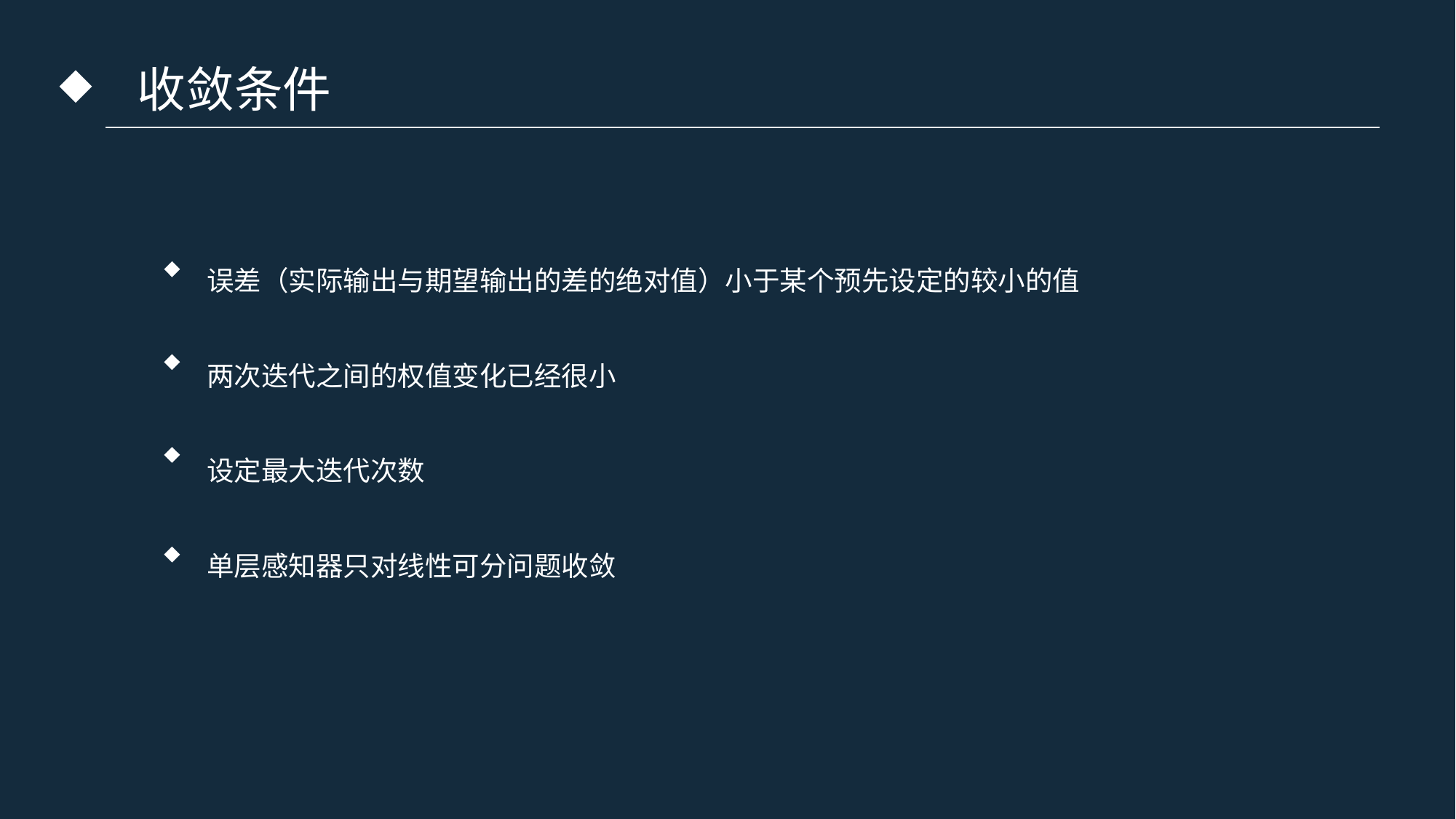

收敛条件

误差（实际输出与期望输出的差的绝对值）小于某个预先设定的较小的值
两次迭代之间的权值变化已经很小
设定最大迭代次数
单层感知器只对线性可分问题收敛